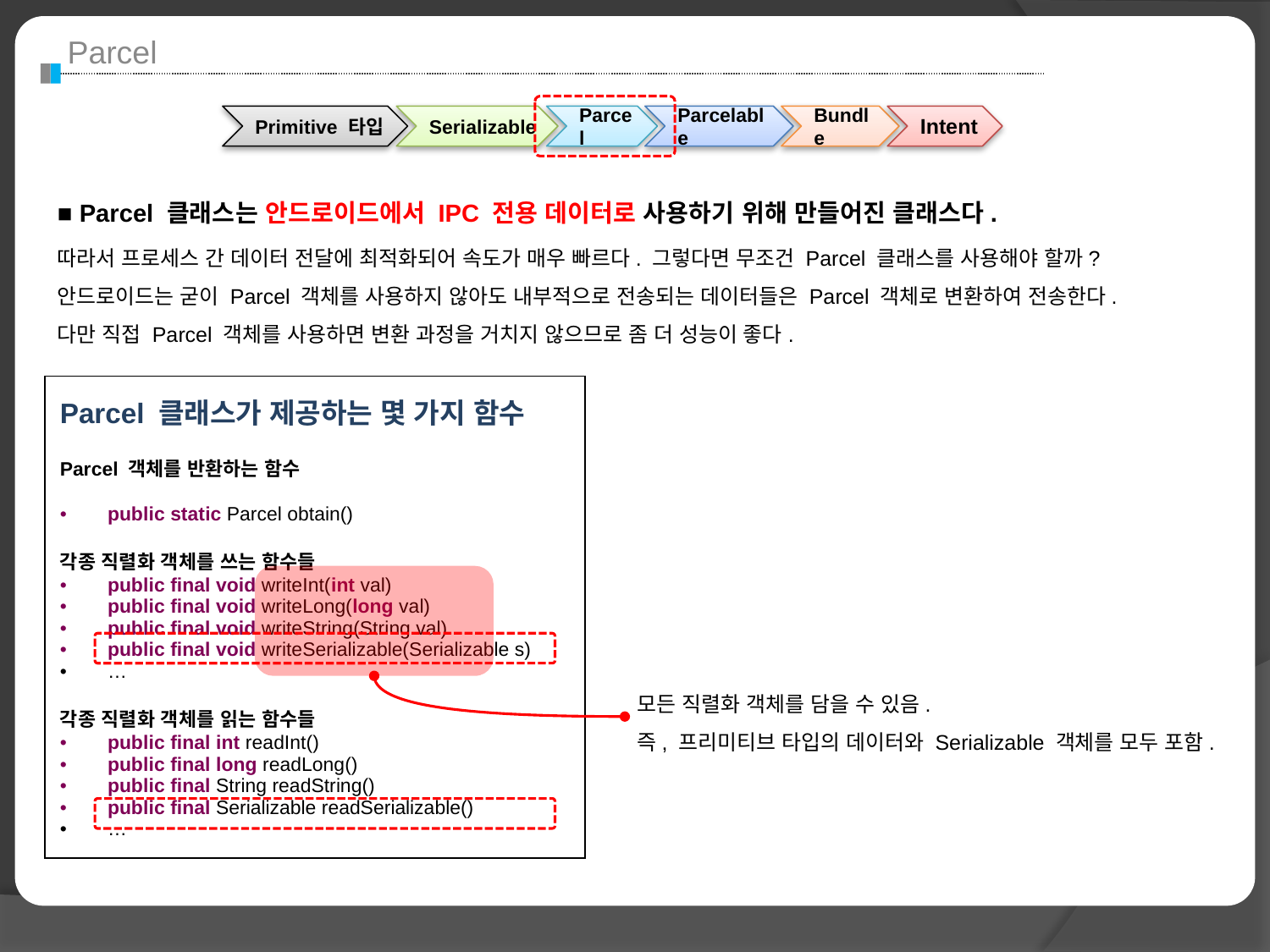

Parcel

Primitive 타입
Serializable
Parcel
Parcelable
Bundle
Intent
■ Parcel 클래스는 안드로이드에서 IPC 전용 데이터로 사용하기 위해 만들어진 클래스다.
따라서 프로세스 간 데이터 전달에 최적화되어 속도가 매우 빠르다. 그렇다면 무조건 Parcel 클래스를 사용해야 할까?
안드로이드는 굳이 Parcel 객체를 사용하지 않아도 내부적으로 전송되는 데이터들은 Parcel 객체로 변환하여 전송한다.
다만 직접 Parcel 객체를 사용하면 변환 과정을 거치지 않으므로 좀 더 성능이 좋다.
모든 직렬화 객체를 담을 수 있음.
즉, 프리미티브 타입의 데이터와 Serializable 객체를 모두 포함.
| Parcel 클래스가 제공하는 몇 가지 함수 Parcel 객체를 반환하는 함수 public static Parcel obtain() 각종 직렬화 객체를 쓰는 함수들 public final void writeInt(int val) public final void writeLong(long val) public final void writeString(String val) public final void writeSerializable(Serializable s) … 각종 직렬화 객체를 읽는 함수들 public final int readInt() public final long readLong() public final String readString() public final Serializable readSerializable() … |
| --- |